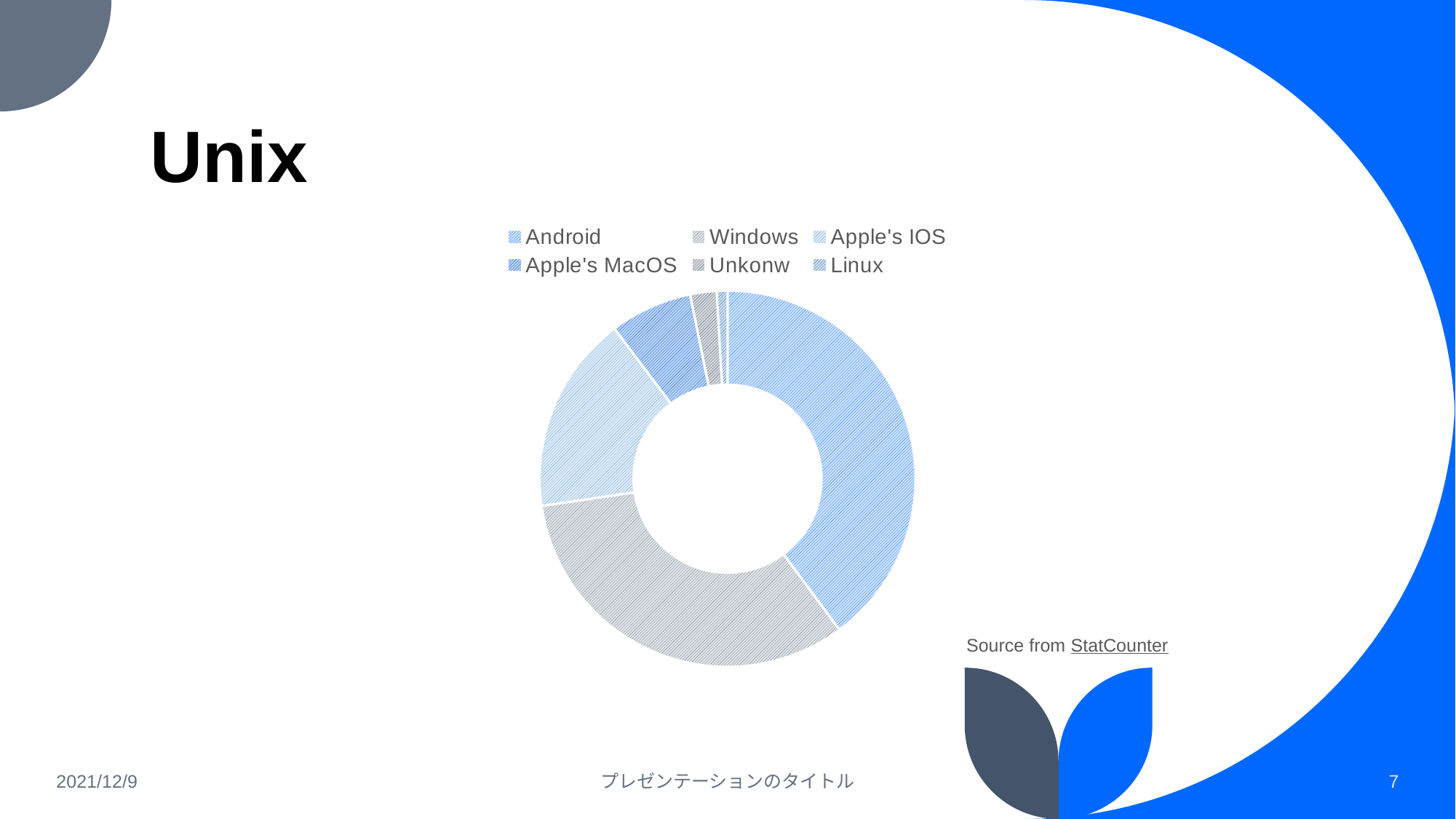

# Unix

### Chart

| Category | Web上のOS統計 |
|---|---|
| Android | 0.3926 |
| Windows | 0.3234 |
| Apple's IOS | 0.1678 |
| Apple's MacOS | 0.0698 |
| Unkonw | 0.0224 |
| Linux | 0.0091 |
Source from StatCounter
2021/12/9
プレゼンテーションのタイトル
7